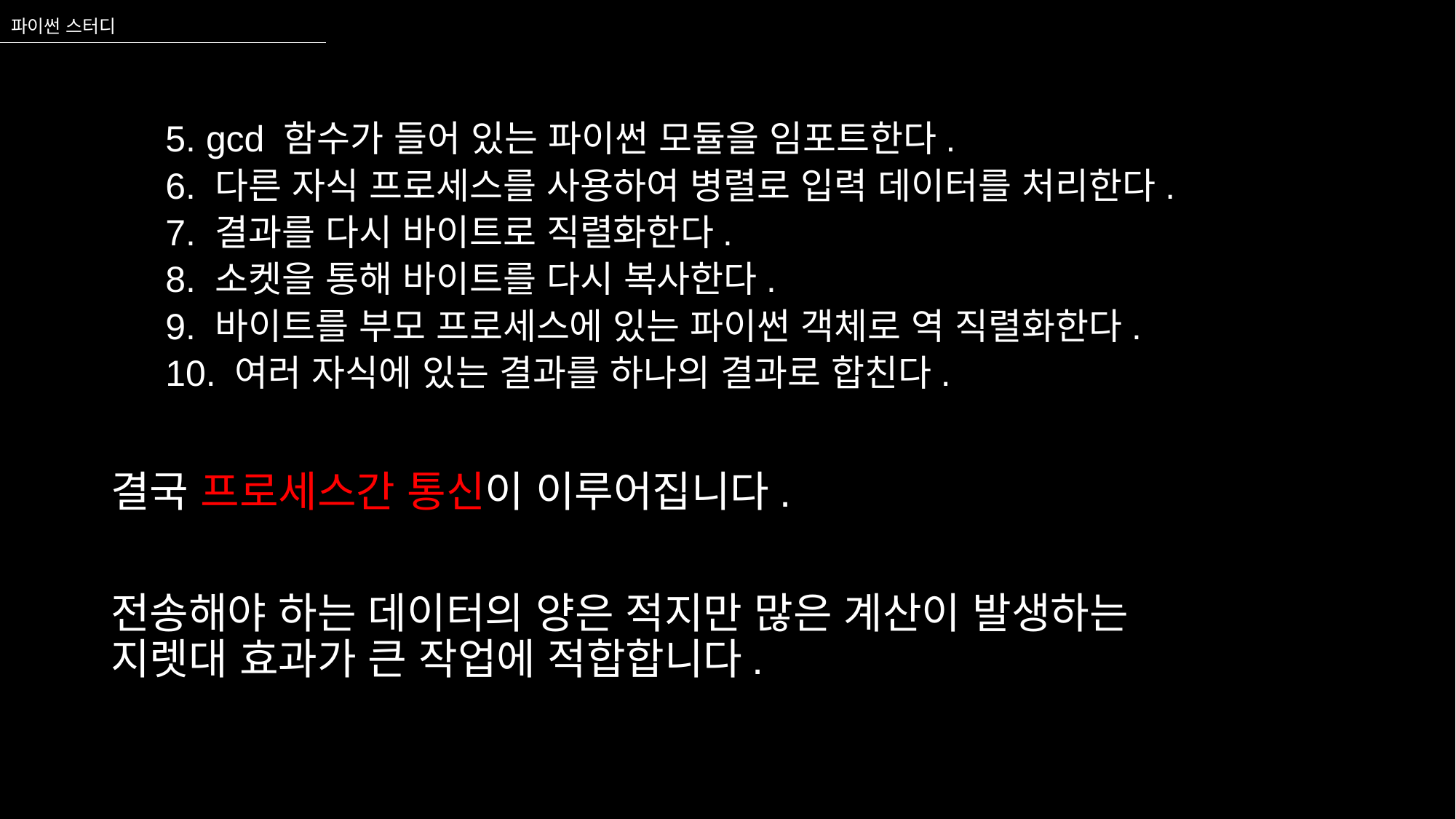

파이썬 스터디
5. gcd 함수가 들어 있는 파이썬 모듈을 임포트한다.
6. 다른 자식 프로세스를 사용하여 병렬로 입력 데이터를 처리한다.
7. 결과를 다시 바이트로 직렬화한다.
8. 소켓을 통해 바이트를 다시 복사한다.
9. 바이트를 부모 프로세스에 있는 파이썬 객체로 역 직렬화한다.
10. 여러 자식에 있는 결과를 하나의 결과로 합친다.

결국 프로세스간 통신이 이루어집니다.

전송해야 하는 데이터의 양은 적지만 많은 계산이 발생하는
지렛대 효과가 큰 작업에 적합합니다.